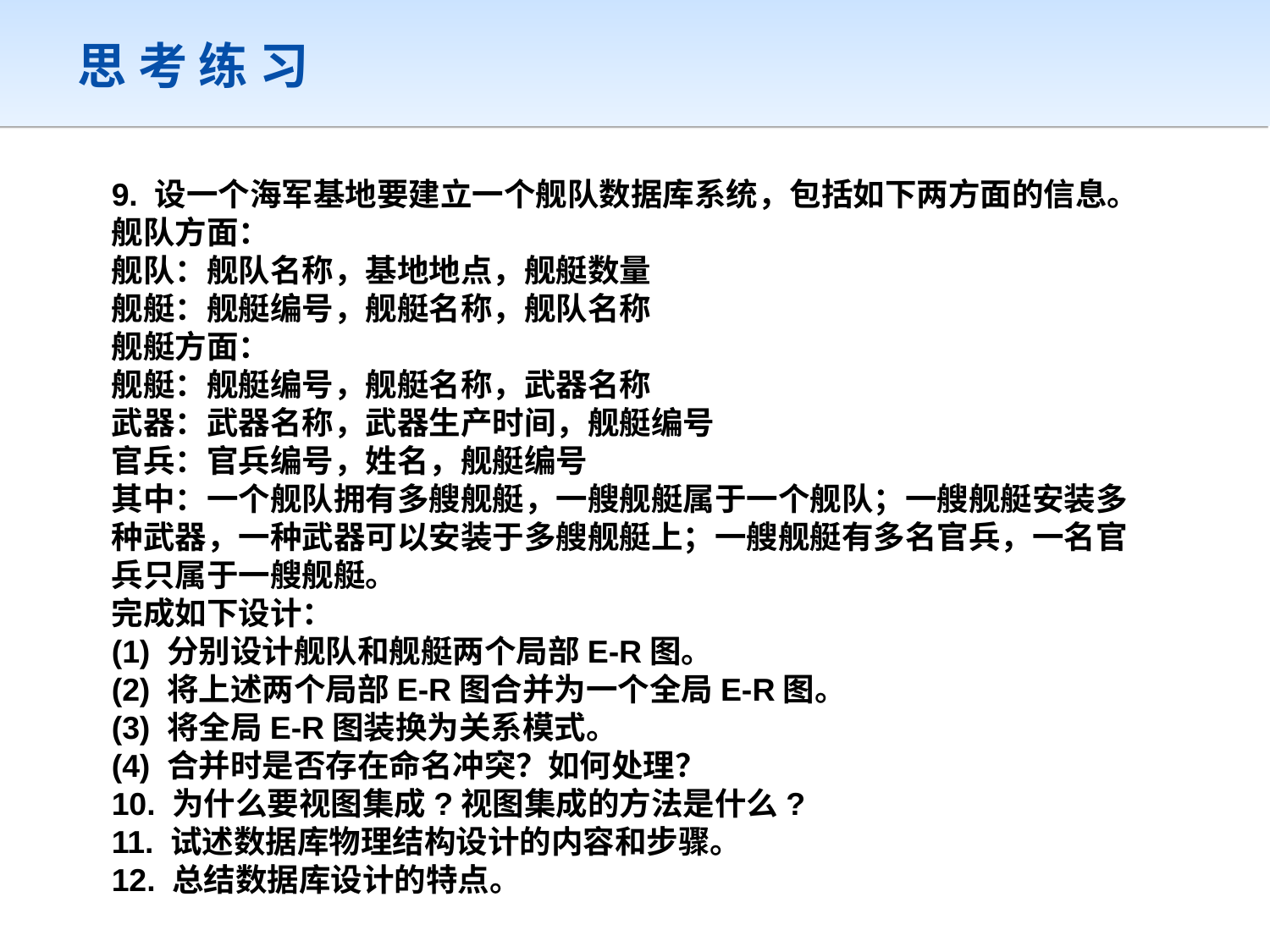

# 思 考 练 习
9. 设一个海军基地要建立一个舰队数据库系统，包括如下两方面的信息。
舰队方面：
舰队：舰队名称，基地地点，舰艇数量
舰艇：舰艇编号，舰艇名称，舰队名称
舰艇方面：
舰艇：舰艇编号，舰艇名称，武器名称
武器：武器名称，武器生产时间，舰艇编号
官兵：官兵编号，姓名，舰艇编号
其中：一个舰队拥有多艘舰艇，一艘舰艇属于一个舰队；一艘舰艇安装多种武器，一种武器可以安装于多艘舰艇上；一艘舰艇有多名官兵，一名官兵只属于一艘舰艇。
完成如下设计：
(1) 分别设计舰队和舰艇两个局部E-R图。
(2) 将上述两个局部E-R图合并为一个全局E-R图。
(3) 将全局E-R图装换为关系模式。
(4) 合并时是否存在命名冲突？如何处理？
10. 为什么要视图集成?视图集成的方法是什么?
11. 试述数据库物理结构设计的内容和步骤。
12. 总结数据库设计的特点。